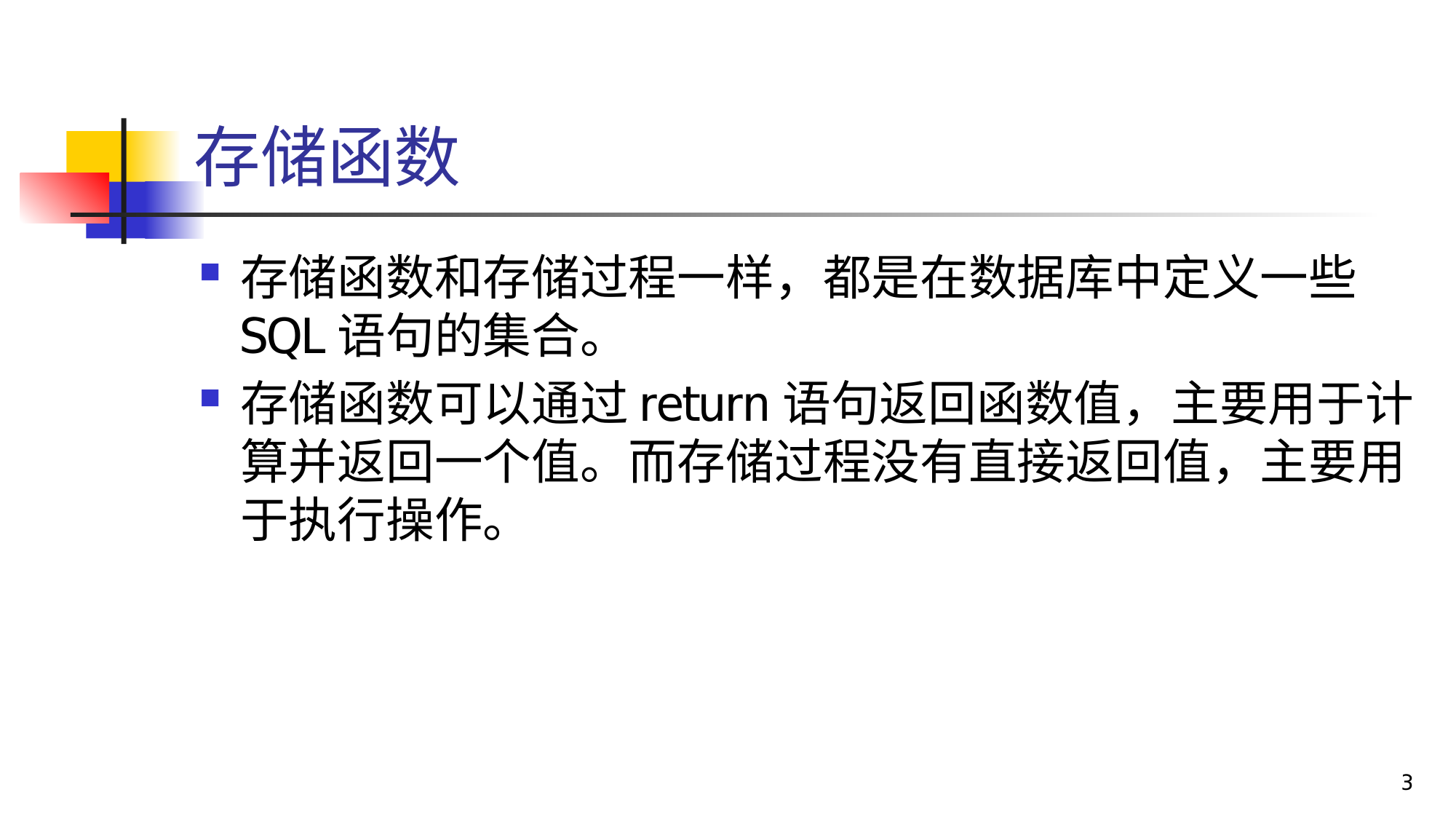

# 存储函数
存储函数和存储过程一样，都是在数据库中定义一些SQL语句的集合。
存储函数可以通过return语句返回函数值，主要用于计算并返回一个值。而存储过程没有直接返回值，主要用于执行操作。

3